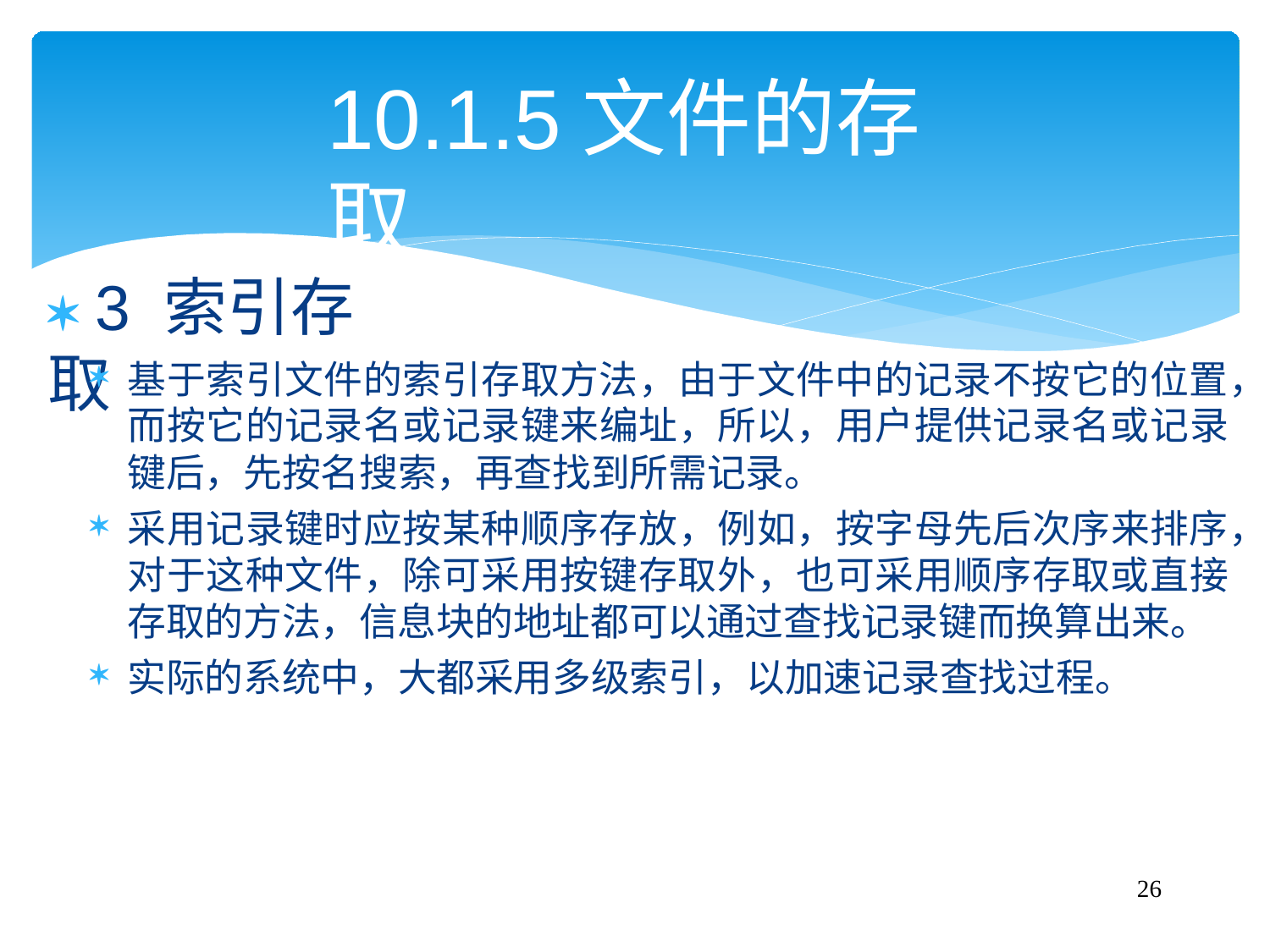

# 10.1.5文件的存取
∗ 3 索引存取
基于索引文件的索引存取方法，由于文件中的记录不按它的位置， 而按它的记录名或记录键来编址，所以，用户提供记录名或记录 键后，先按名搜索，再查找到所需记录。
采用记录键时应按某种顺序存放，例如，按字母先后次序来排序， 对于这种文件，除可采用按键存取外，也可采用顺序存取或直接 存取的方法，信息块的地址都可以通过查找记录键而换算出来。
实际的系统中，大都采用多级索引，以加速记录查找过程。
26